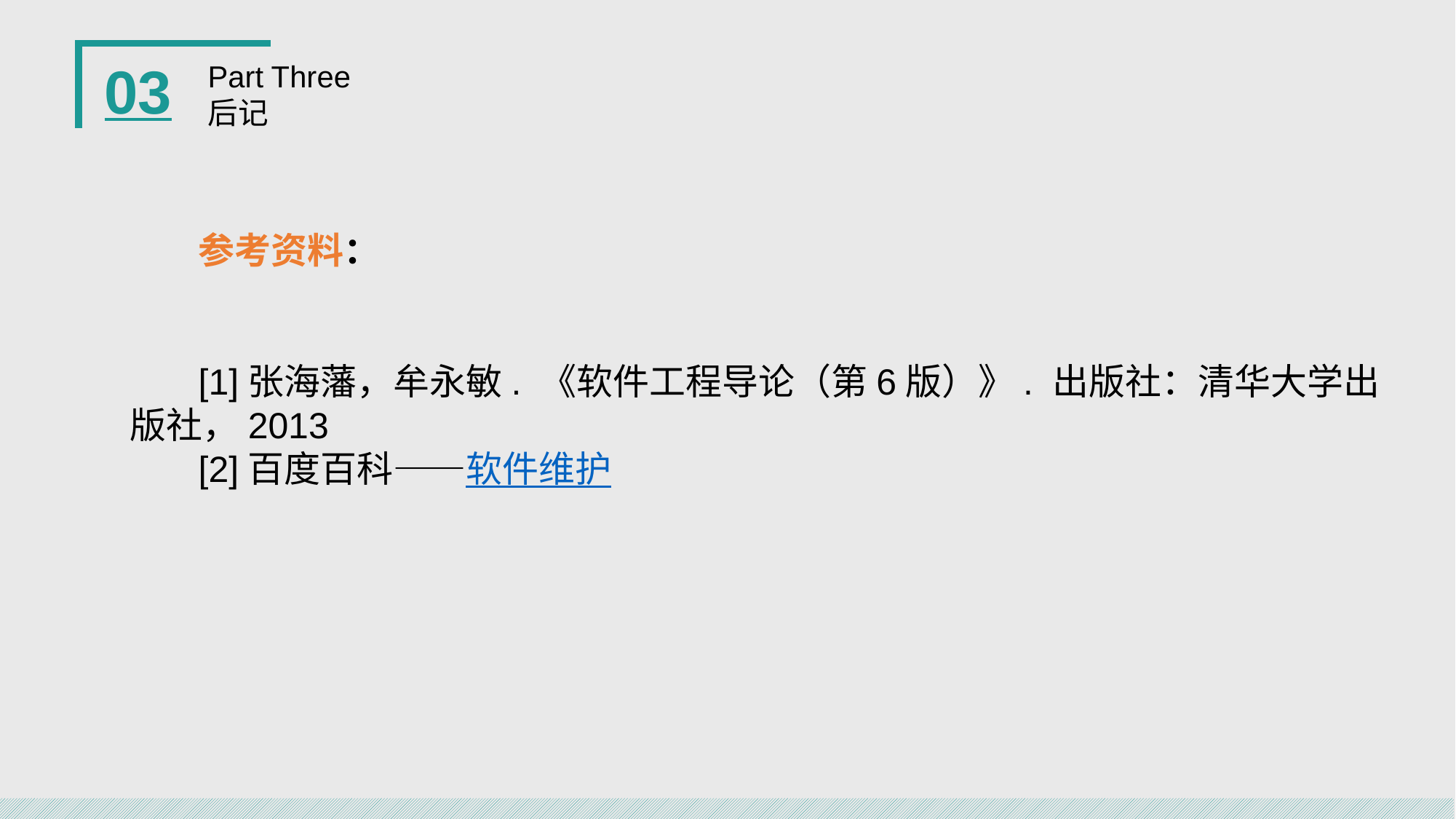

03
Part Three
后记

参考资料：

[1]张海藩，牟永敏. 《软件工程导论（第6版）》. 出版社：清华大学出版社，2013
[2]百度百科——软件维护